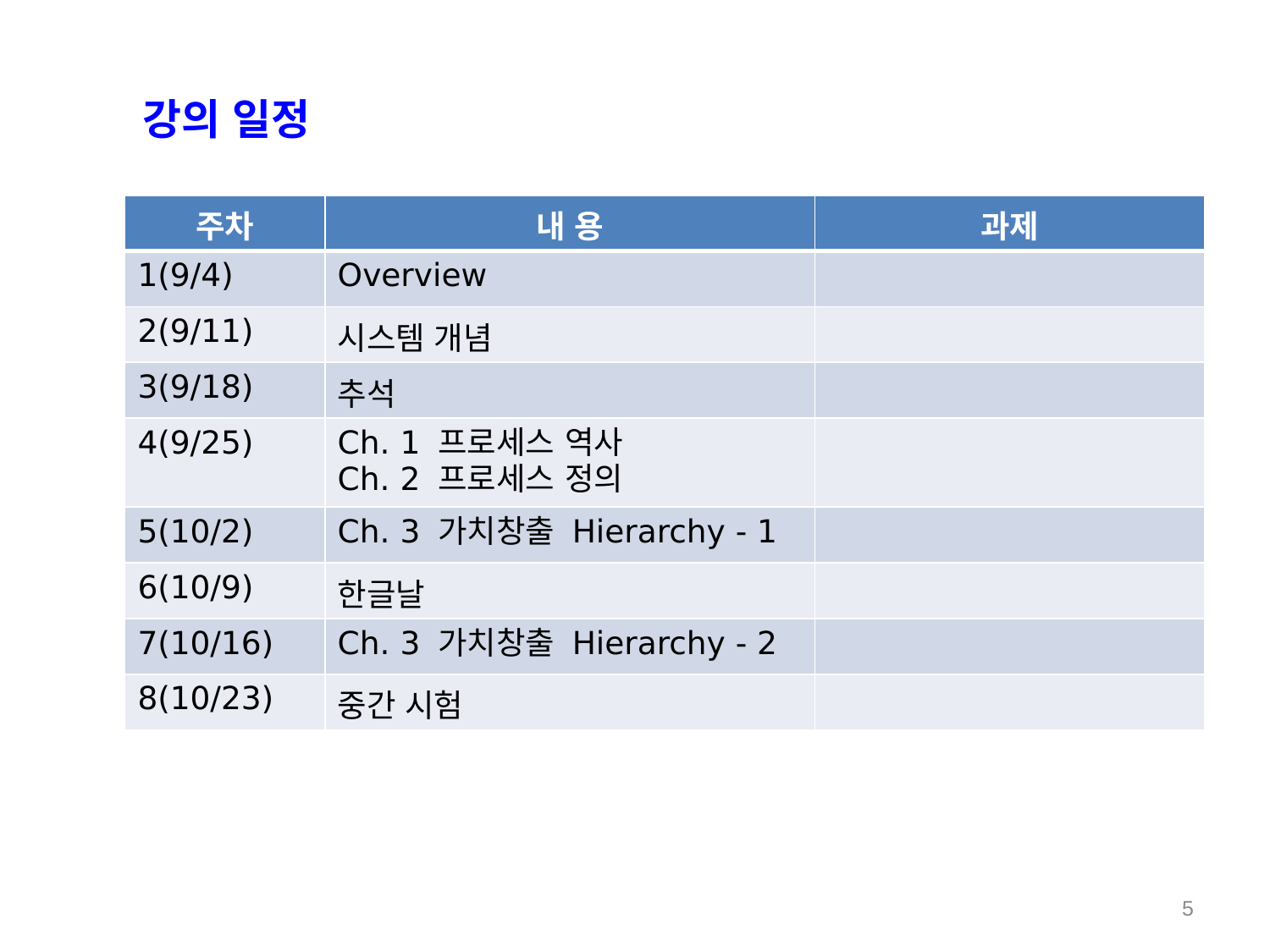

강의 일정
| 주차 | 내 용 | 과제 |
| --- | --- | --- |
| 1(9/4) | Overview |  |
| 2(9/11) | 시스템 개념 |  |
| 3(9/18) | 추석 |  |
| 4(9/25) | Ch. 1 프로세스 역사 Ch. 2 프로세스 정의 |  |
| 5(10/2) | Ch. 3 가치창출 Hierarchy - 1 |  |
| 6(10/9) | 한글날 |  |
| 7(10/16) | Ch. 3 가치창출 Hierarchy - 2 |  |
| 8(10/23) | 중간 시험 |  |
5